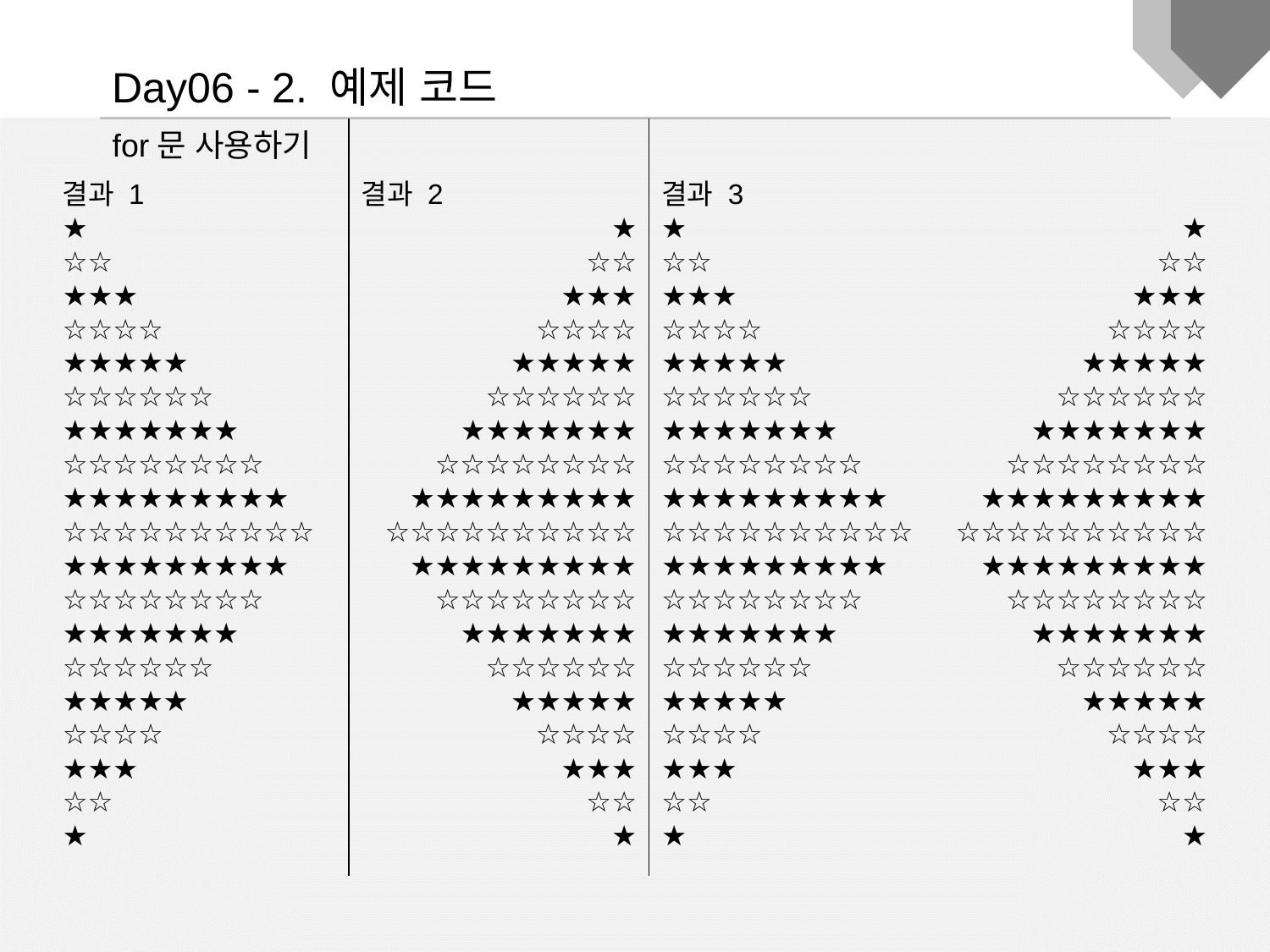

Day06 - 2. 예제 코드
for문 사용하기
결과 1
★
☆☆
★★★
☆☆☆☆
★★★★★
☆☆☆☆☆☆
★★★★★★★
☆☆☆☆☆☆☆☆
★★★★★★★★★
☆☆☆☆☆☆☆☆☆☆
★★★★★★★★★
☆☆☆☆☆☆☆☆
★★★★★★★
☆☆☆☆☆☆
★★★★★
☆☆☆☆
★★★
☆☆
★
결과 2
★
☆☆
★★★
☆☆☆☆
★★★★★
☆☆☆☆☆☆
★★★★★★★
☆☆☆☆☆☆☆☆
★★★★★★★★★
☆☆☆☆☆☆☆☆☆☆
★★★★★★★★★
☆☆☆☆☆☆☆☆
★★★★★★★
☆☆☆☆☆☆
★★★★★
☆☆☆☆
★★★
☆☆
★
결과 3
★
☆☆
★★★
☆☆☆☆
★★★★★
☆☆☆☆☆☆
★★★★★★★
☆☆☆☆☆☆☆☆
★★★★★★★★★
☆☆☆☆☆☆☆☆☆☆
★★★★★★★★★
☆☆☆☆☆☆☆☆
★★★★★★★
☆☆☆☆☆☆
★★★★★
☆☆☆☆
★★★
☆☆
★

★
☆☆
★★★
☆☆☆☆
★★★★★
☆☆☆☆☆☆
★★★★★★★
☆☆☆☆☆☆☆☆
★★★★★★★★★
☆☆☆☆☆☆☆☆☆☆
★★★★★★★★★
☆☆☆☆☆☆☆☆
★★★★★★★
☆☆☆☆☆☆
★★★★★
☆☆☆☆
★★★
☆☆
★